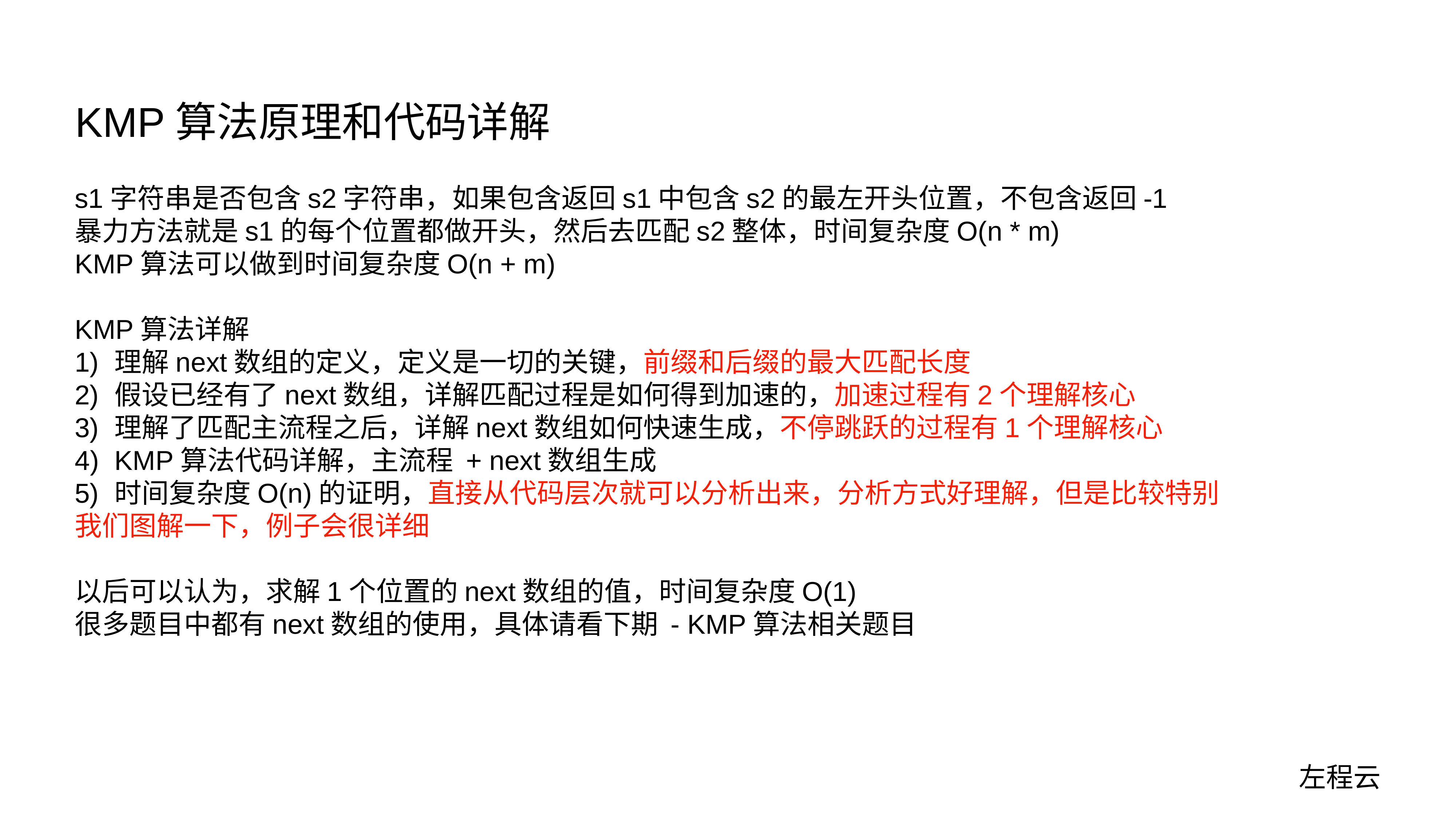

# KMP算法原理和代码详解
s1字符串是否包含s2字符串，如果包含返回s1中包含s2的最左开头位置，不包含返回-1
暴力方法就是s1的每个位置都做开头，然后去匹配s2整体，时间复杂度O(n * m)
KMP算法可以做到时间复杂度O(n + m)

KMP算法详解
理解next数组的定义，定义是一切的关键，前缀和后缀的最大匹配长度
假设已经有了next数组，详解匹配过程是如何得到加速的，加速过程有2个理解核心
理解了匹配主流程之后，详解next数组如何快速生成，不停跳跃的过程有1个理解核心
KMP算法代码详解，主流程 + next数组生成
时间复杂度O(n)的证明，直接从代码层次就可以分析出来，分析方式好理解，但是比较特别
我们图解一下，例子会很详细

以后可以认为，求解1个位置的next数组的值，时间复杂度O(1)
很多题目中都有next数组的使用，具体请看下期 - KMP算法相关题目
左程云